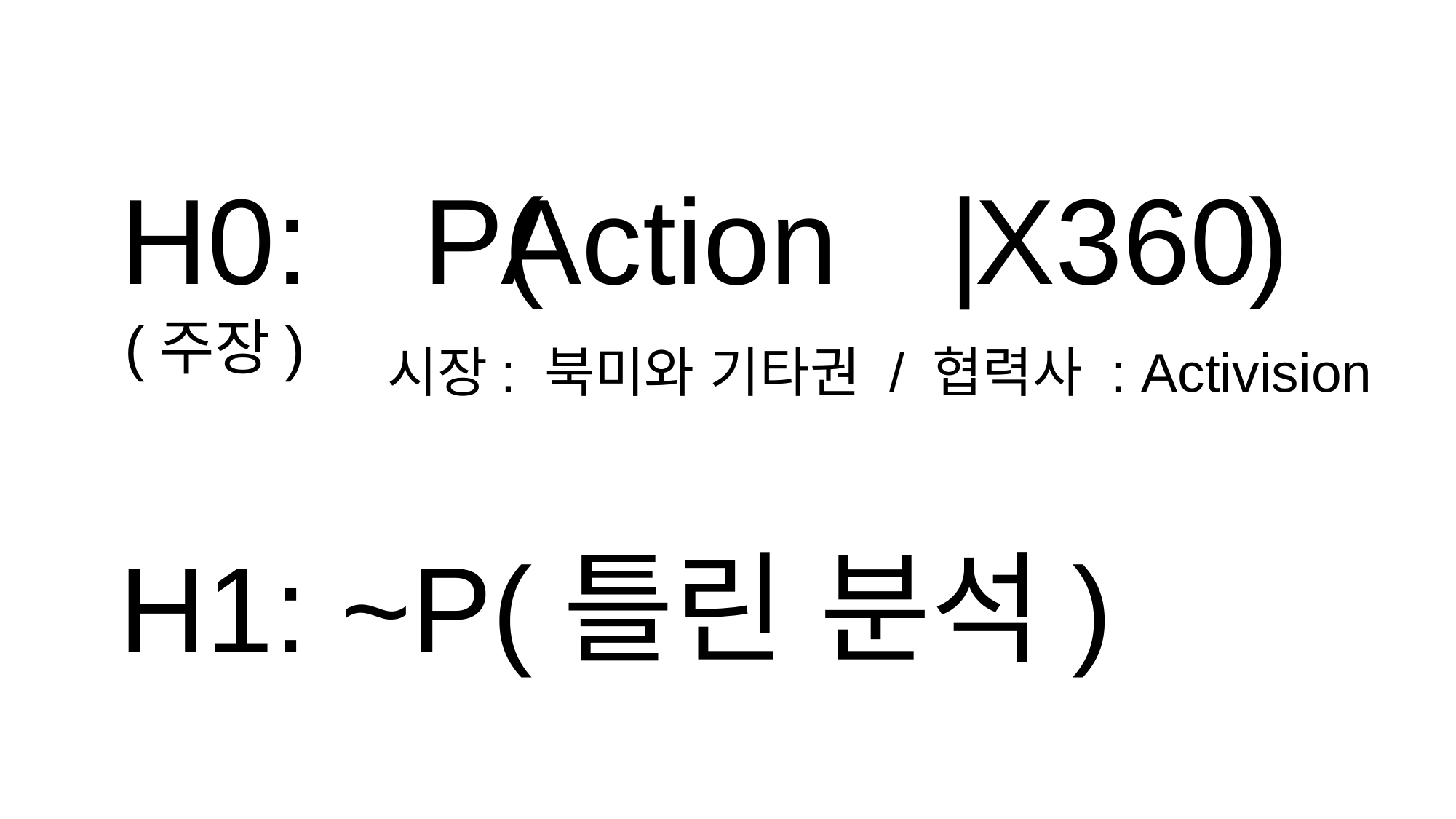

H0:
(주장)
P( Action | X360)
P( Action |        )
   Action
시장: 북미와 기타권 / 협력사 : Activision
H1: ~P(틀린 분석)